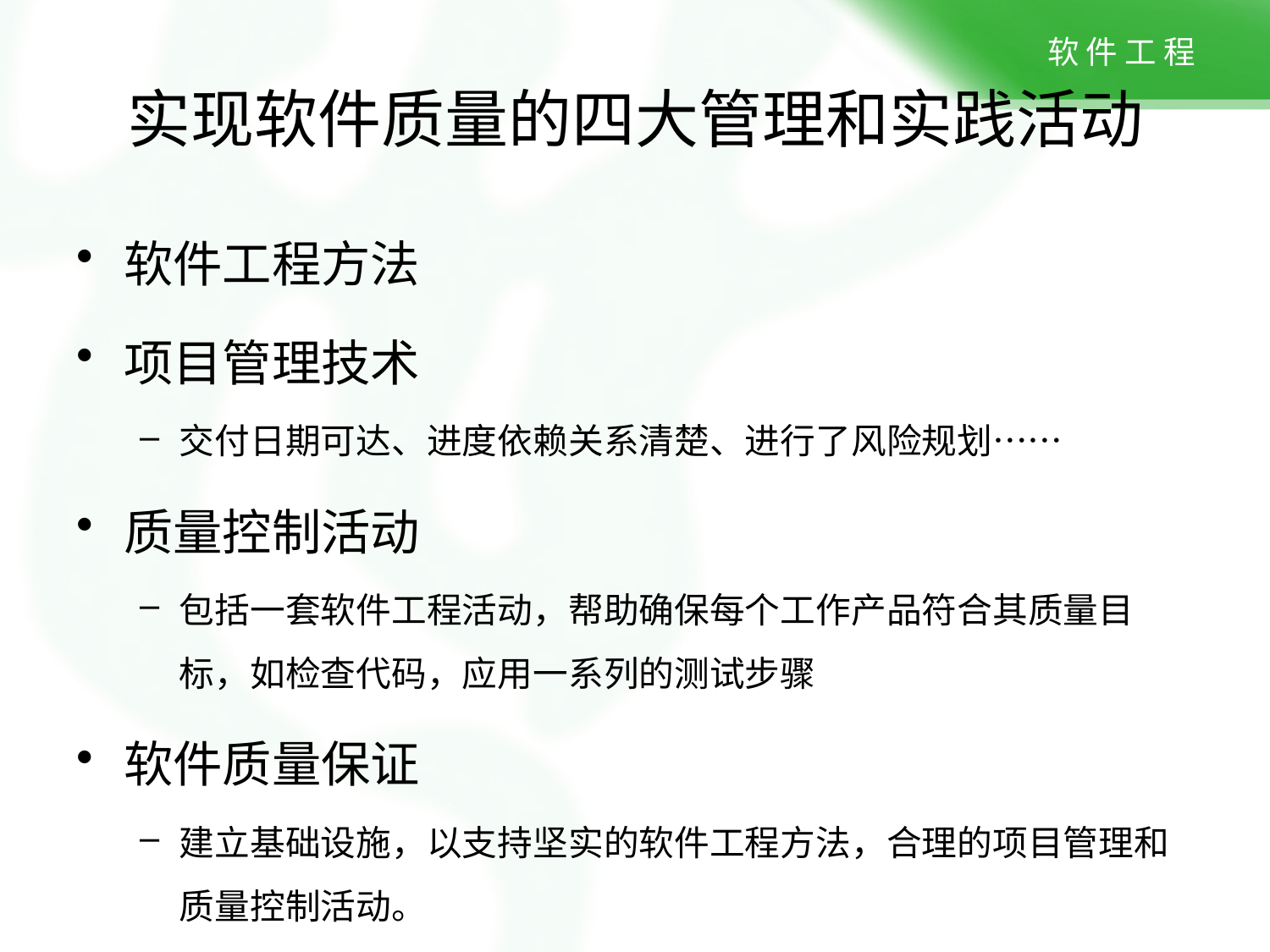

# 实现软件质量的四大管理和实践活动
软件工程方法
项目管理技术
交付日期可达、进度依赖关系清楚、进行了风险规划……
质量控制活动
包括一套软件工程活动，帮助确保每个工作产品符合其质量目标，如检查代码，应用一系列的测试步骤
软件质量保证
建立基础设施，以支持坚实的软件工程方法，合理的项目管理和质量控制活动。